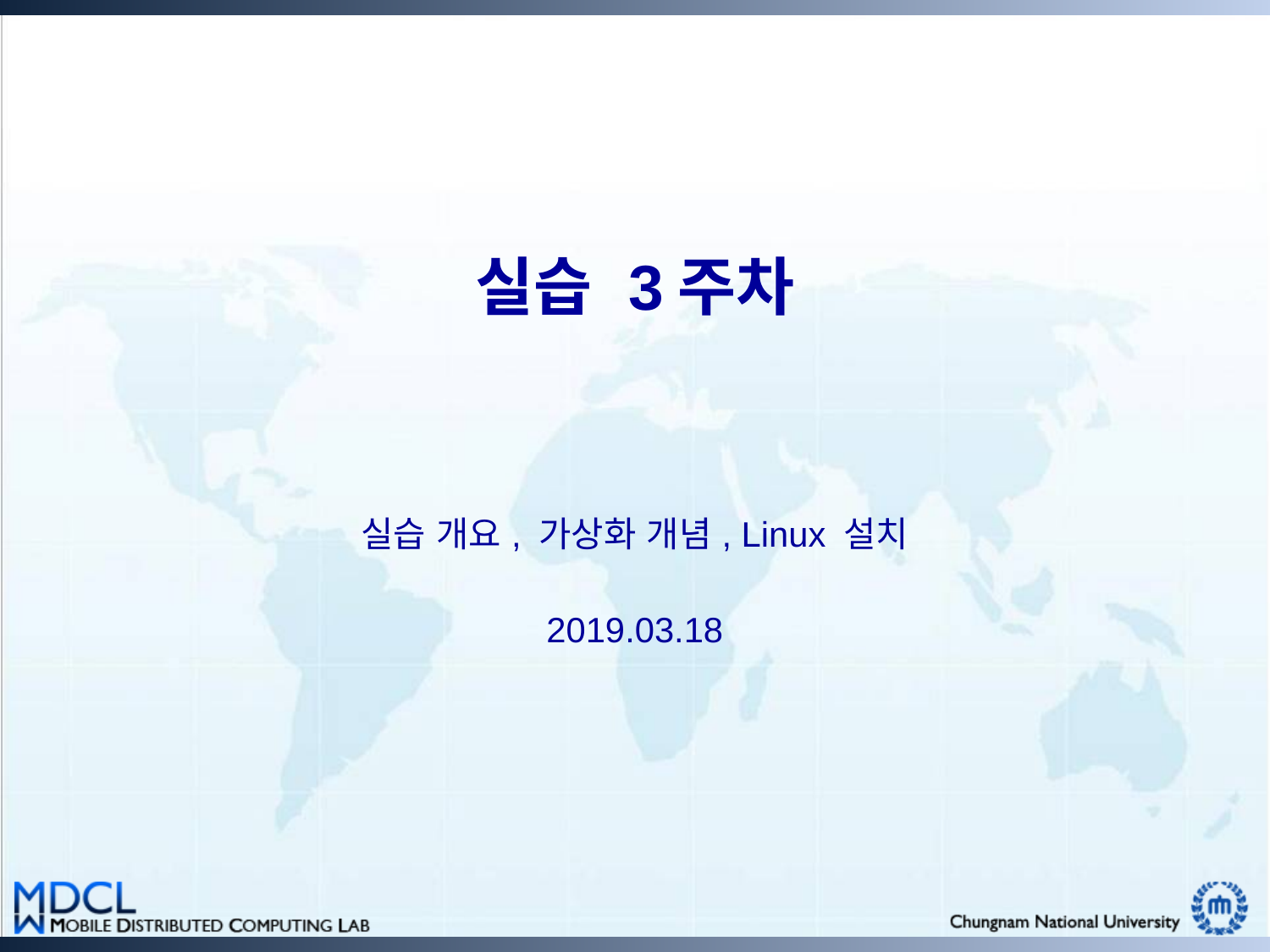

# 실습 3주차
실습 개요, 가상화 개념, Linux 설치

2019.03.18